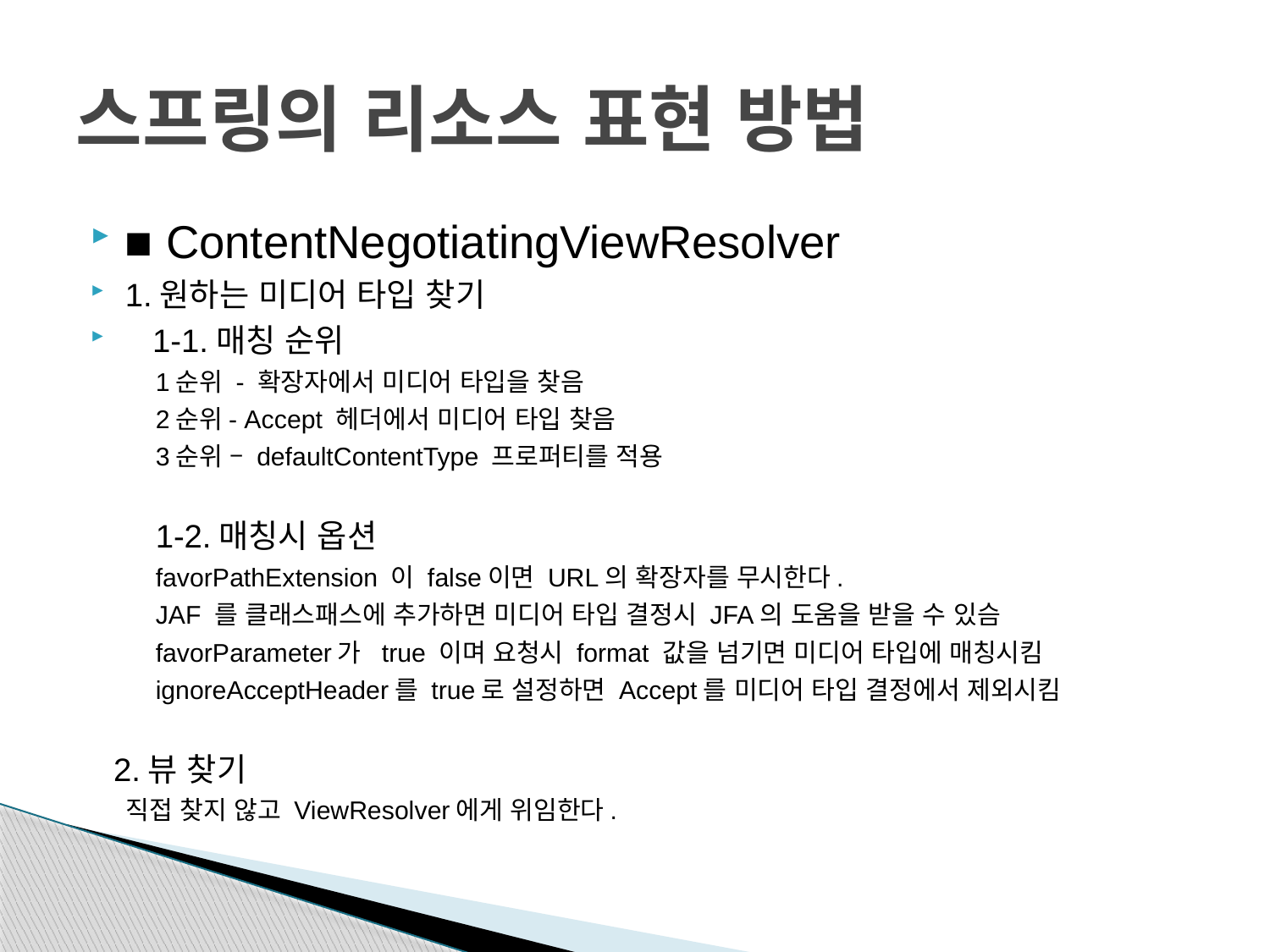

# 스프링의 리소스 표현 방법
■ ContentNegotiatingViewResolver
1.원하는 미디어 타입 찾기
   1-1.매칭 순위
         1순위 - 확장자에서 미디어 타입을 찾음
         2순위- Accept 헤더에서 미디어 타입 찾음
         3순위 – defaultContentType 프로퍼티를 적용

         1-2.매칭시 옵션
         favorPathExtension 이 false이면 URL의 확장자를 무시한다.
         JAF 를 클래스패스에 추가하면 미디어 타입 결정시 JFA의 도움을 받을 수 있슴
         favorParameter가  true 이며 요청시 format 값을 넘기면 미디어 타입에 매칭시킴
         ignoreAcceptHeader를 true로 설정하면 Accept를 미디어 타입 결정에서 제외시킴

   2.뷰 찾기
    직접 찾지 않고 ViewResolver에게 위임한다.